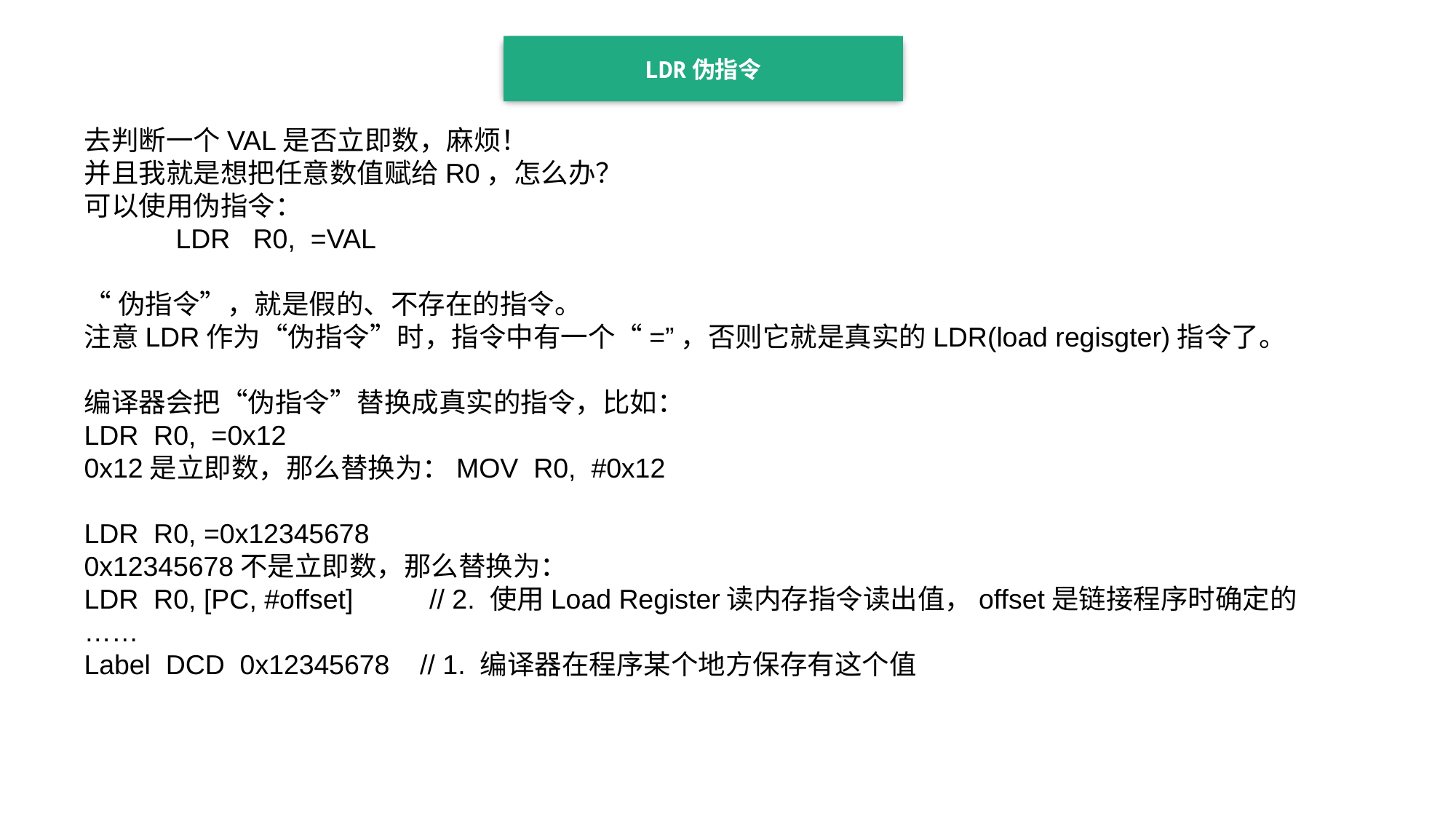

LDR伪指令

去判断一个VAL是否立即数，麻烦！
并且我就是想把任意数值赋给R0，怎么办？
可以使用伪指令：
            LDR   R0,  =VAL

“伪指令”，就是假的、不存在的指令。
注意LDR作为“伪指令”时，指令中有一个“=”，否则它就是真实的LDR(load regisgter)指令了。

编译器会把“伪指令”替换成真实的指令，比如：
LDR  R0,  =0x12
0x12是立即数，那么替换为：MOV  R0,  #0x12

LDR  R0, =0x12345678
0x12345678不是立即数，那么替换为：
LDR  R0, [PC, #offset]          // 2. 使用Load Register读内存指令读出值，offset是链接程序时确定的
……
Label  DCD  0x12345678    // 1. 编译器在程序某个地方保存有这个值